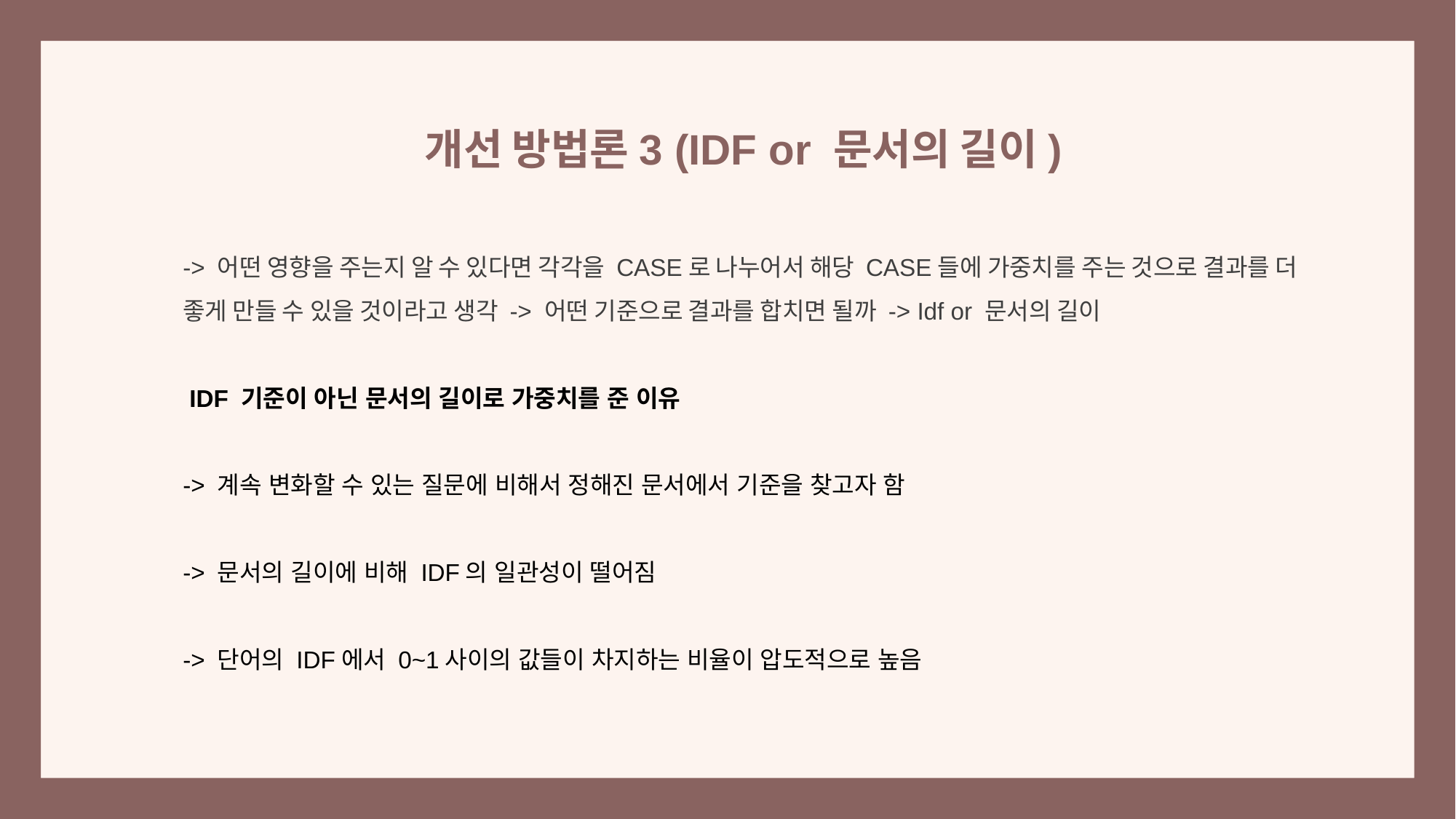

개선 방법론3 (IDF or 문서의 길이)
-> 어떤 영향을 주는지 알 수 있다면 각각을 CASE로 나누어서 해당 CASE들에 가중치를 주는 것으로 결과를 더 좋게 만들 수 있을 것이라고 생각 -> 어떤 기준으로 결과를 합치면 될까 -> Idf or 문서의 길이

 IDF 기준이 아닌 문서의 길이로 가중치를 준 이유

-> 계속 변화할 수 있는 질문에 비해서 정해진 문서에서 기준을 찾고자 함

-> 문서의 길이에 비해 IDF의 일관성이 떨어짐

-> 단어의 IDF에서 0~1사이의 값들이 차지하는 비율이 압도적으로 높음